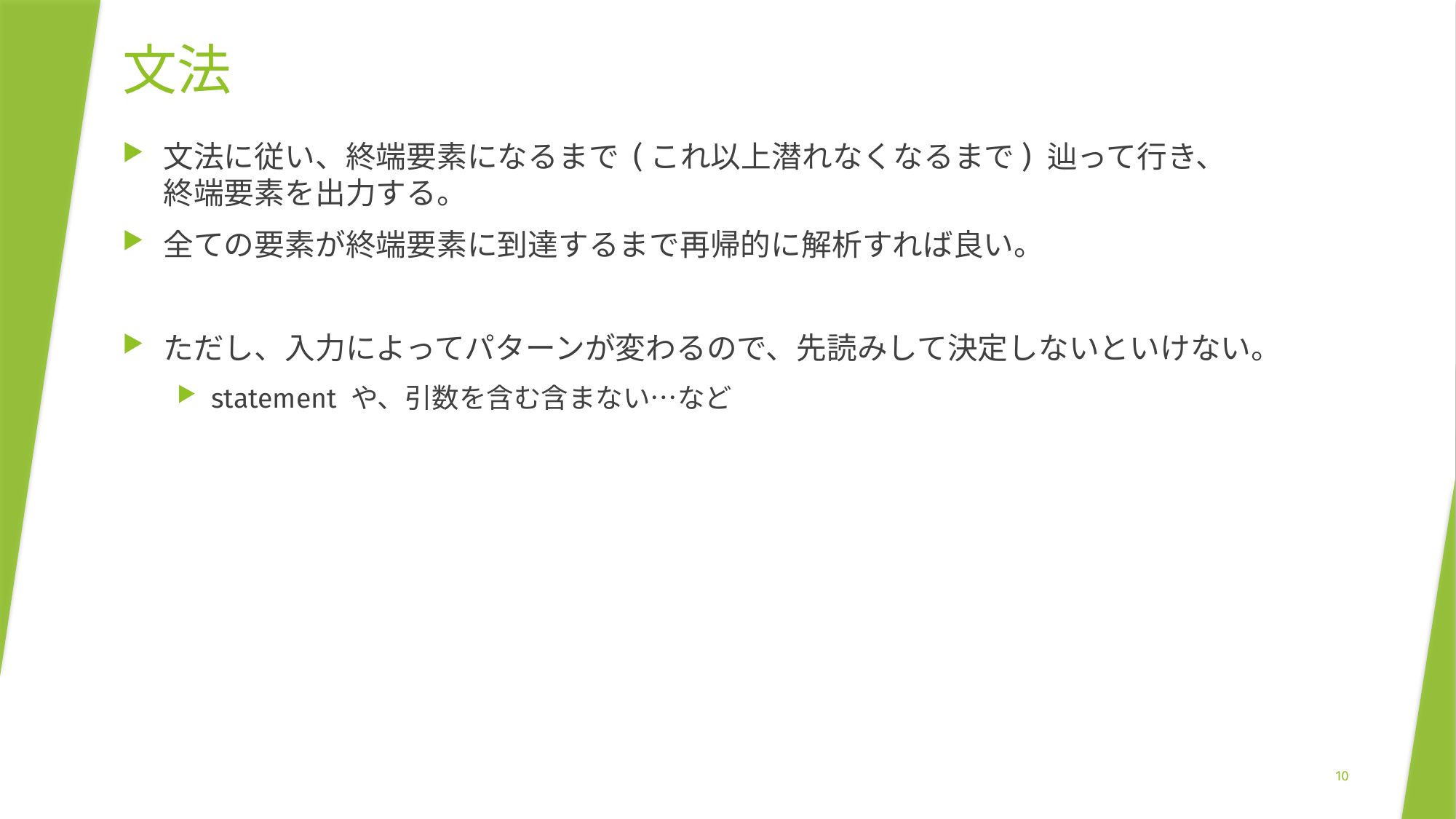

# 文法
文法に従い、終端要素になるまで (これ以上潜れなくなるまで) 辿って行き、
終端要素を出力する。
全ての要素が終端要素に到達するまで再帰的に解析すれば良い。

ただし、入力によってパターンが変わるので、先読みして決定しないといけない。
statement や、引数を含む含まない…など

10